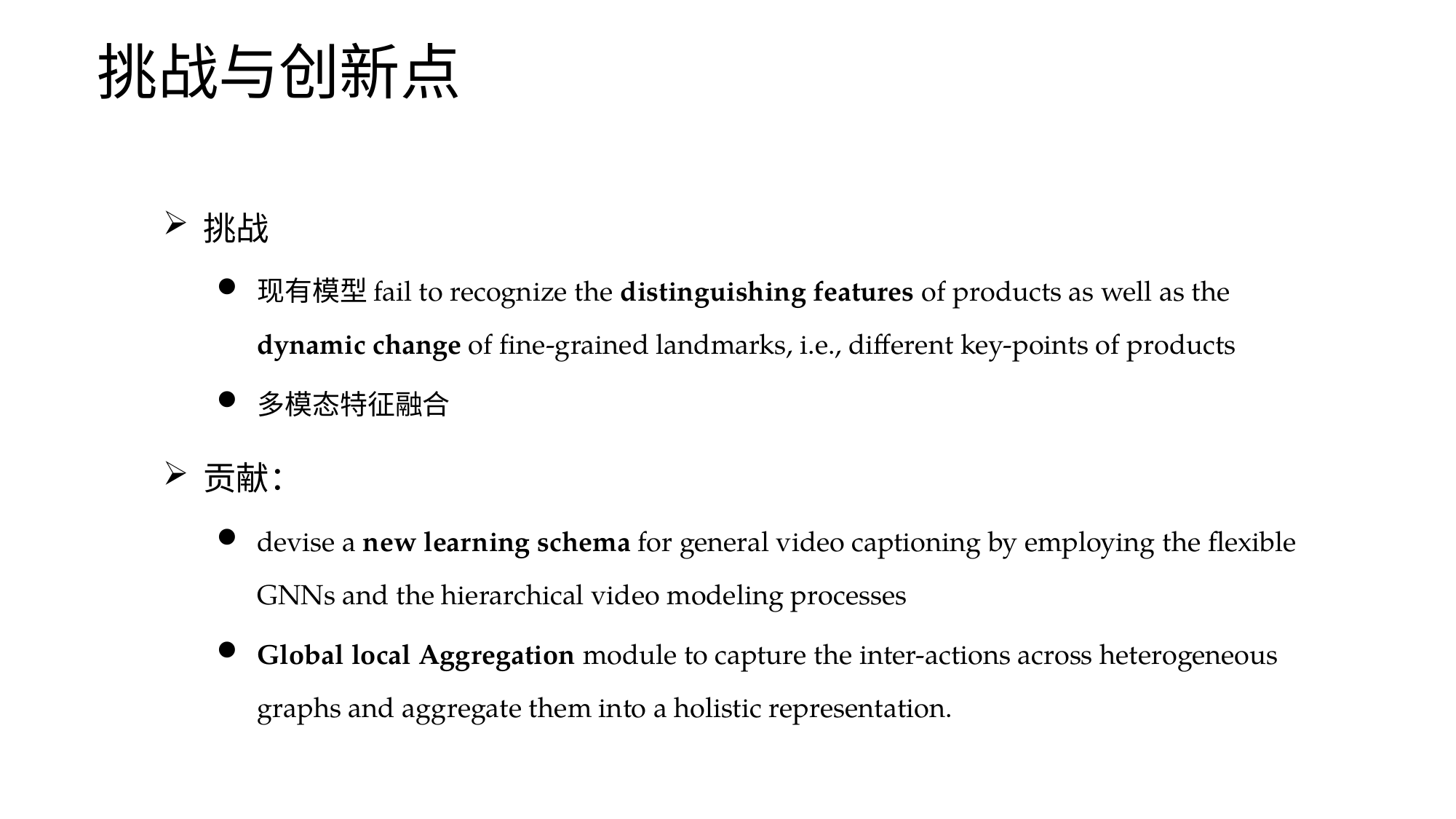

# 挑战与创新点
挑战
现有模型fail to recognize the distinguishing features of products as well as the dynamic change of fine-grained landmarks, i.e., different key-points of products
多模态特征融合
贡献：
devise a new learning schema for general video captioning by employing the flexible GNNs and the hierarchical video modeling processes
Global local Aggregation module to capture the inter-actions across heterogeneous graphs and aggregate them into a holistic representation.